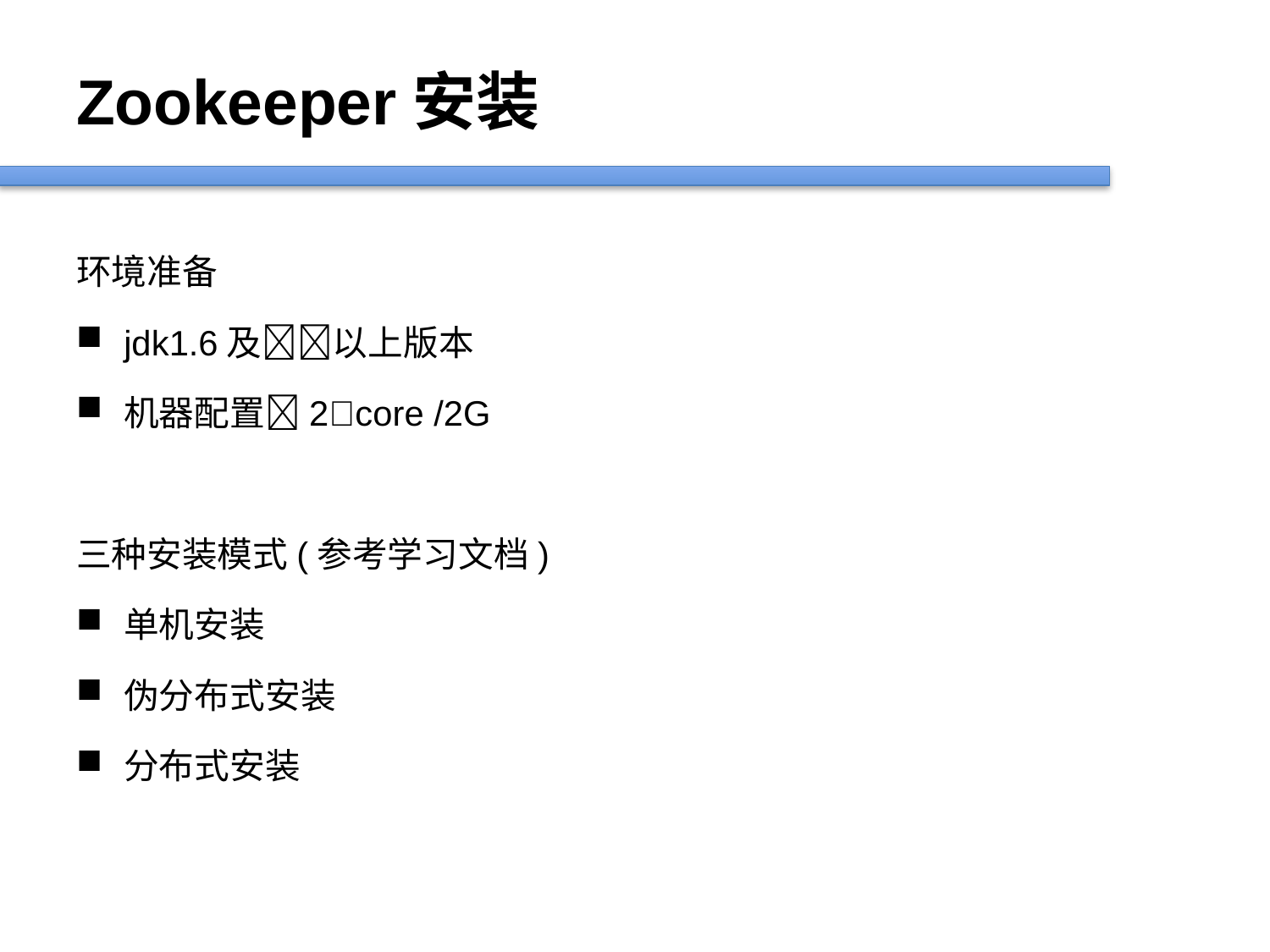

# Zookeeper安装
环境准备
jdk1.6及􏰂􏰃以上版本
机器配置􏰄2􏰅core /2G

三种安装模式(参考学习文档)
单机安装
伪分布式安装
分布式安装